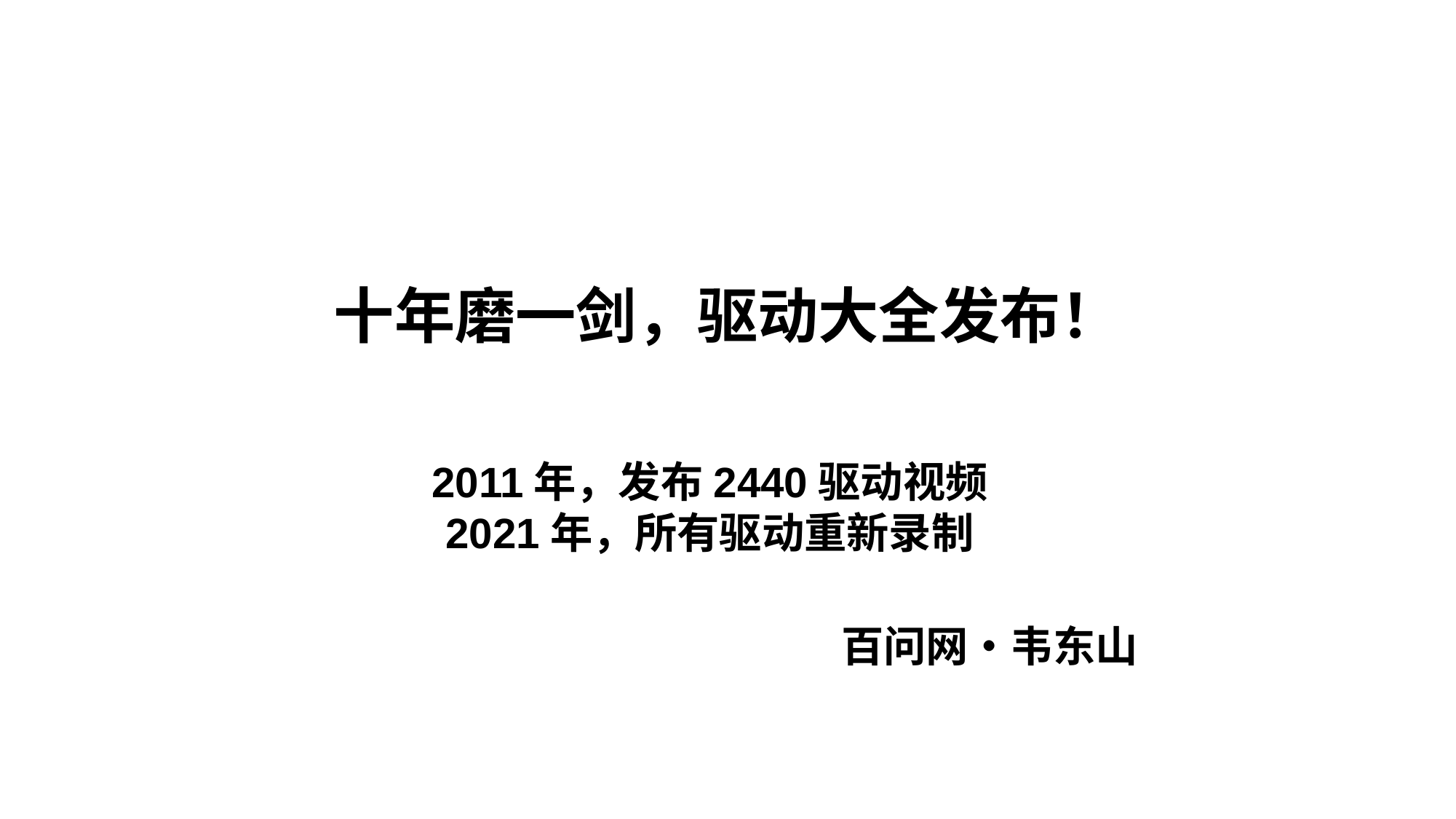

十年磨一剑，驱动大全发布！
2011年，发布2440驱动视频
2021年，所有驱动重新录制
百问网•韦东山